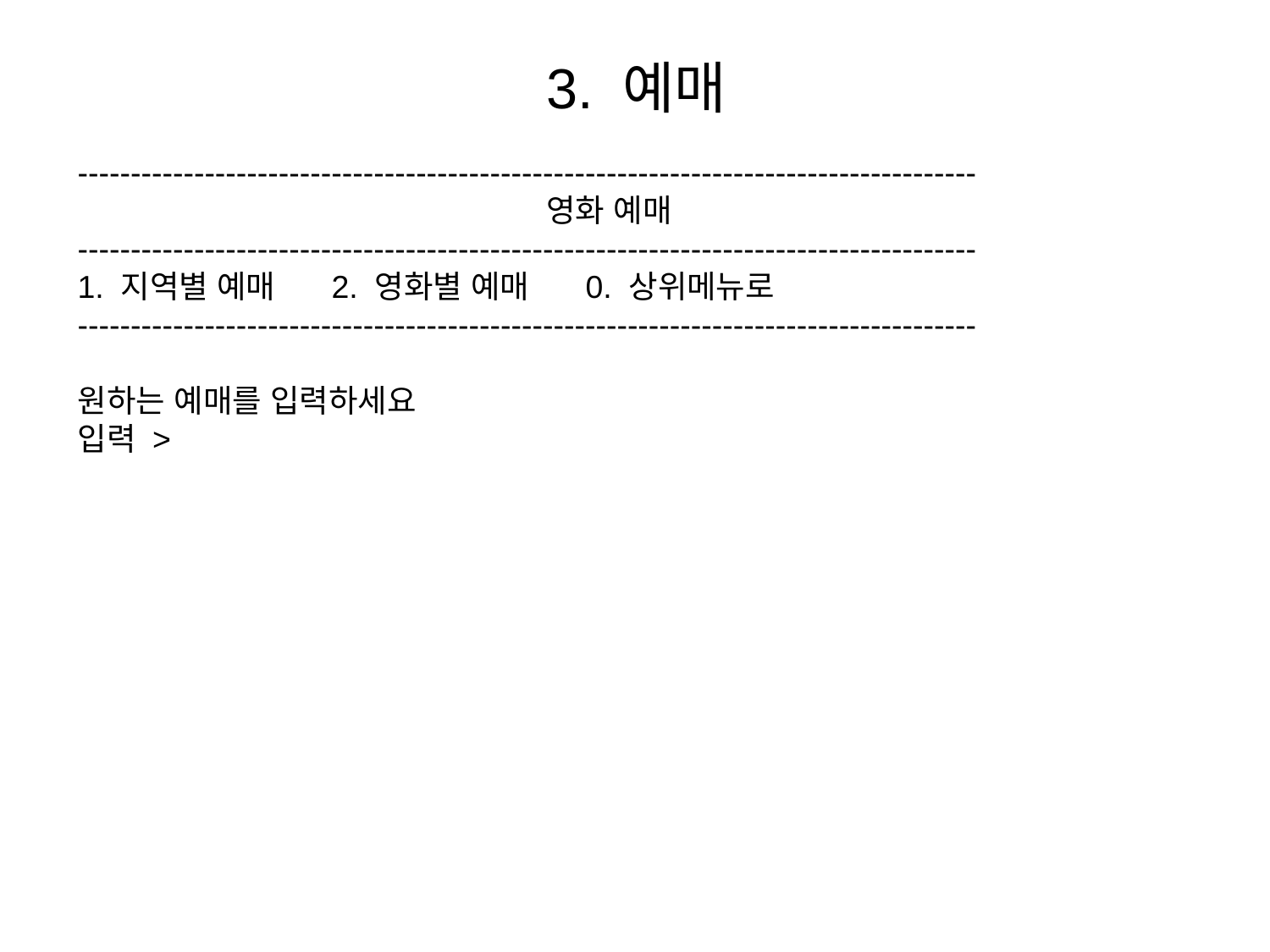

3. 예매
-------------------------------------------------------------------------------------
			         영화 예매
-------------------------------------------------------------------------------------
1. 지역별 예매	2. 영화별 예매	0. 상위메뉴로
-------------------------------------------------------------------------------------

원하는 예매를 입력하세요
입력 >